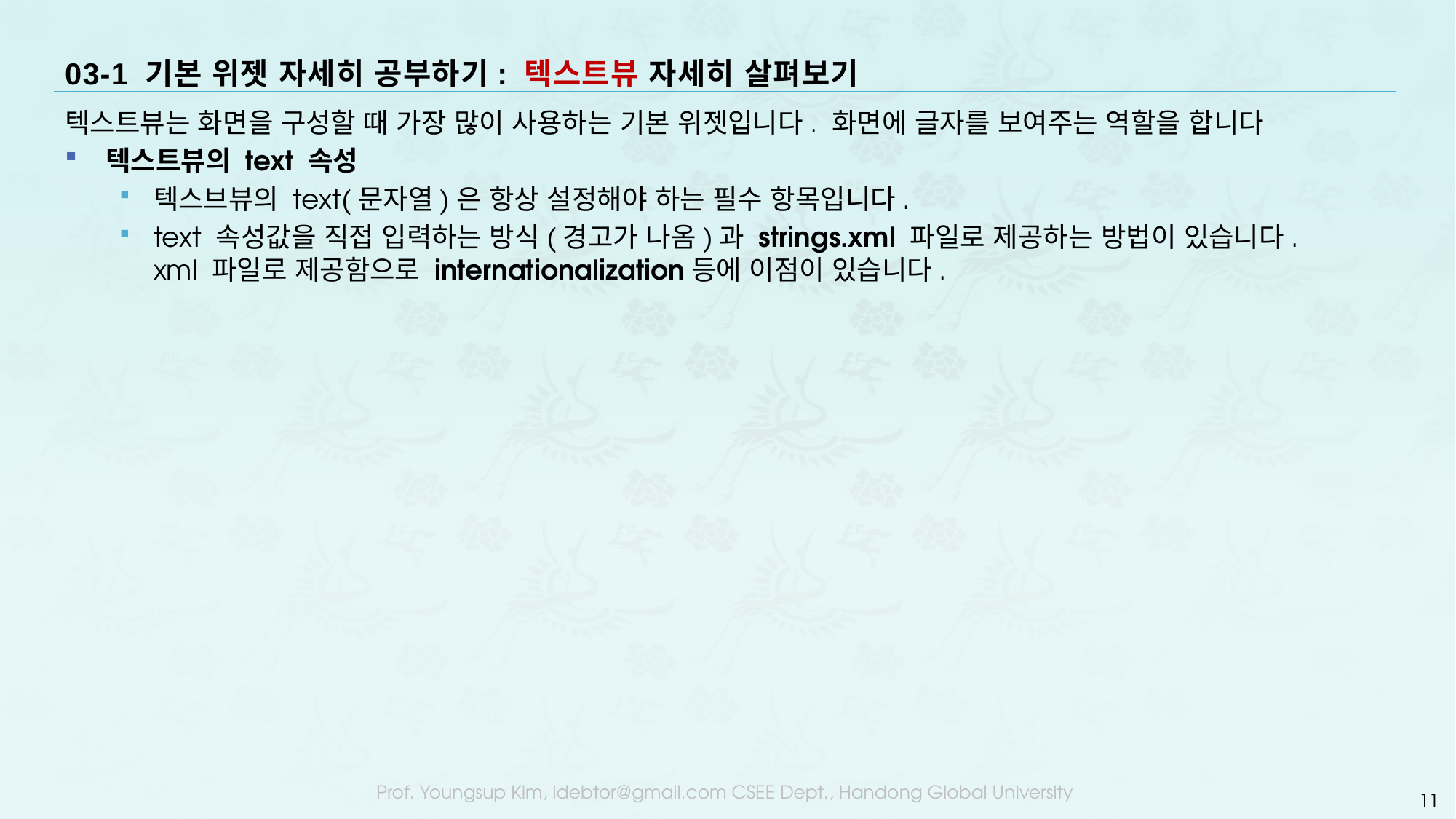

# 03-1 기본 위젯 자세히 공부하기: 텍스트뷰 자세히 살펴보기
텍스트뷰는 화면을 구성할 때 가장 많이 사용하는 기본 위젯입니다. 화면에 글자를 보여주는 역할을 합니다
텍스트뷰의 text 속성
텍스브뷰의 text(문자열)은 항상 설정해야 하는 필수 항목입니다.
text 속성값을 직접 입력하는 방식(경고가 나옴)과 strings.xml 파일로 제공하는 방법이 있습니다.
xml 파일로 제공함으로 internationalization등에 이점이 있습니다.

11